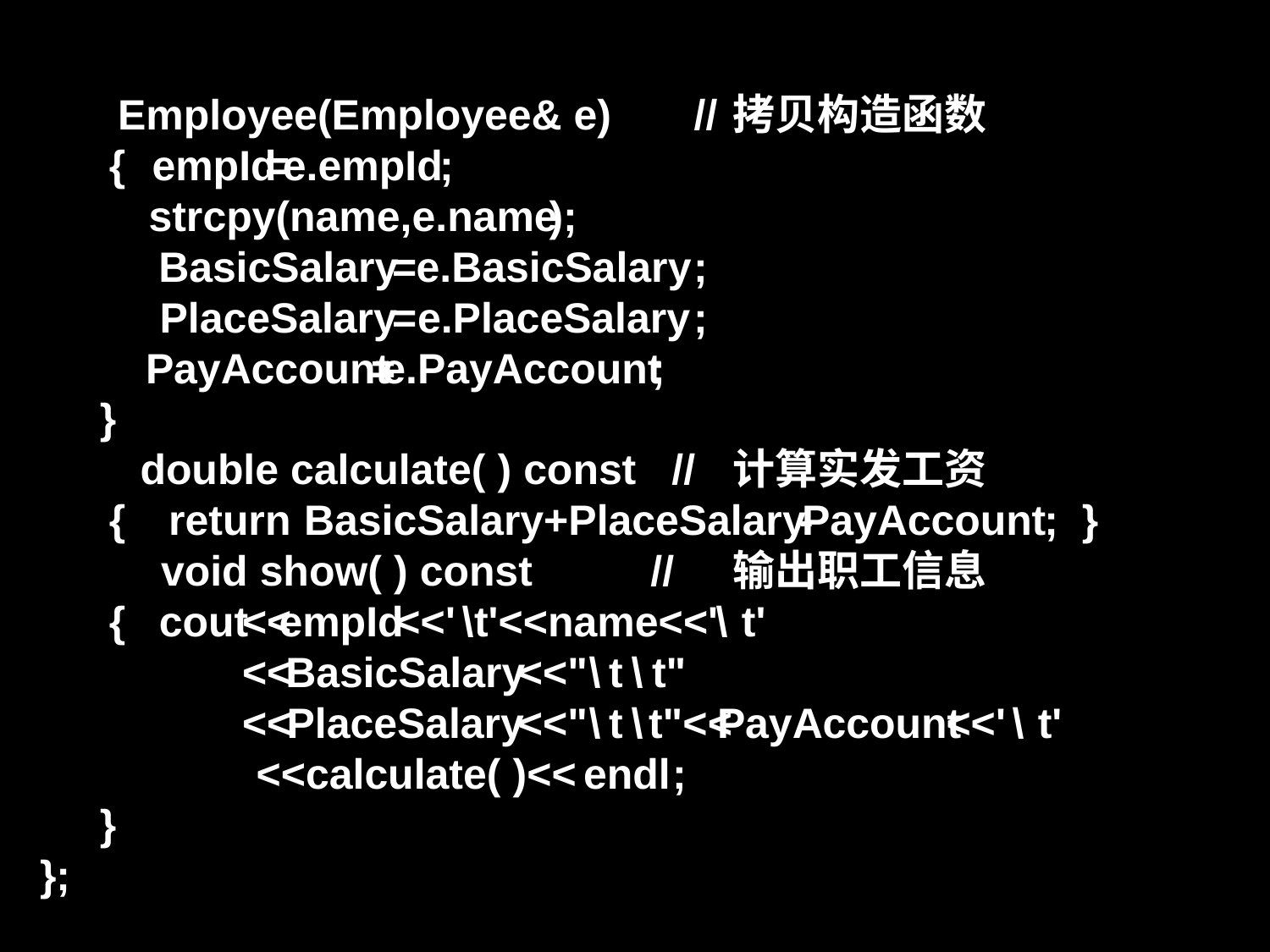

Employee(Employee& e)       //
拷贝构造函数

{
empId
=
e.empId
;
strcpy(name,e.name
);
BasicSalary
=
e.BasicSalary
;
PlaceSalary
=
e.PlaceSalary
;
PayAccount
=
e.PayAccount
;

}
double calculate( ) const   //
计算实发工资
{
return
BasicSalary+PlaceSalary
-
PayAccount
;  }
void show( ) const          //
输出职工信息
{
cout
<<
empId
<<'
\
t'<<name<<'
\
t'
<<
BasicSalary
<<"
\
t
\
t"
<<
PlaceSalary
<<"
\
t
\
t"<<
PayAccount
<<'
\
t'
<<calculate( )<<
endl
;
}
};